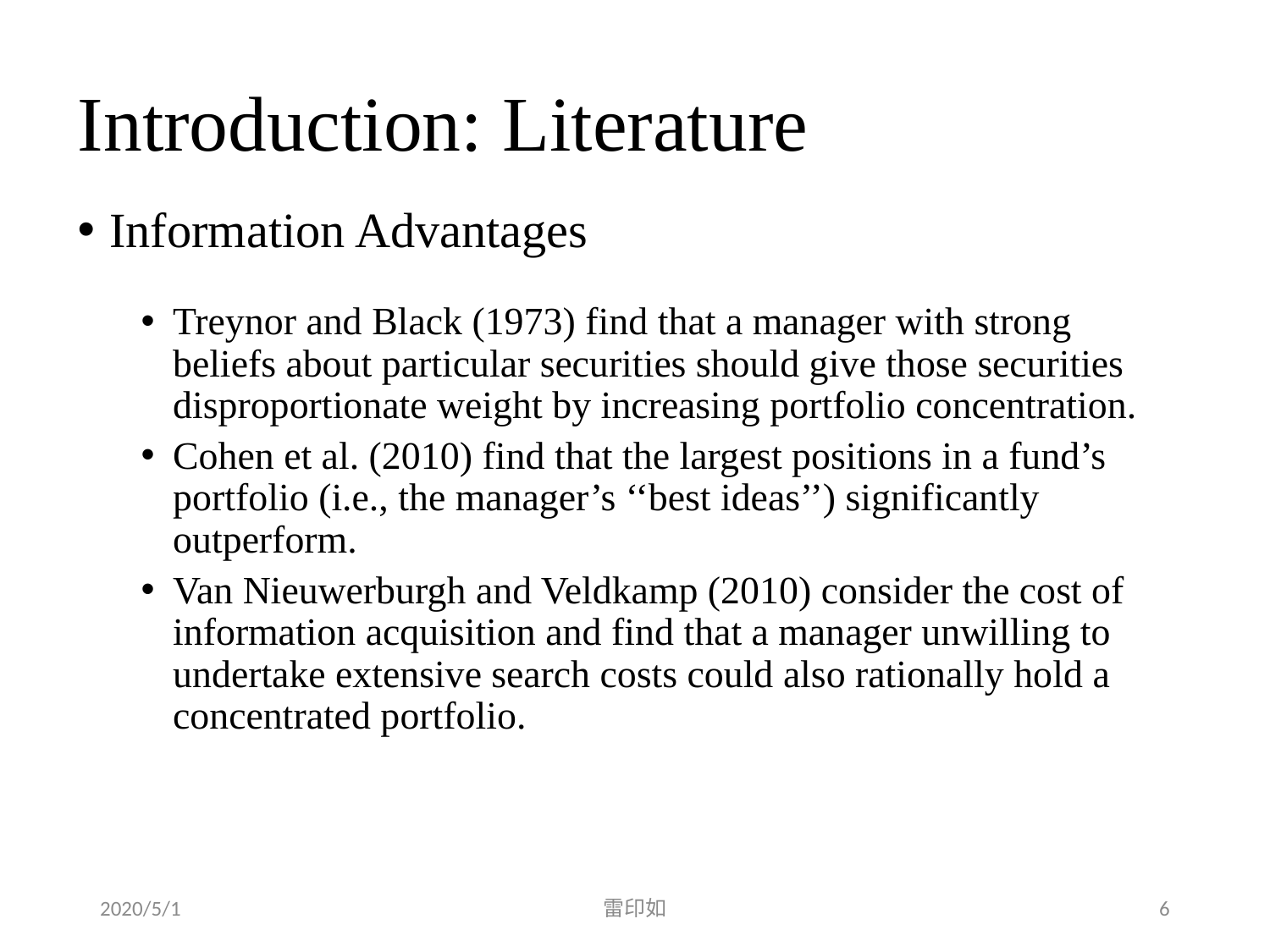

# Introduction: Literature
Information Advantages

Treynor and Black (1973) find that a manager with strong beliefs about particular securities should give those securities disproportionate weight by increasing portfolio concentration.
Cohen et al. (2010) find that the largest positions in a fund’s portfolio (i.e., the manager’s ‘‘best ideas’’) significantly outperform.
Van Nieuwerburgh and Veldkamp (2010) consider the cost of information acquisition and find that a manager unwilling to undertake extensive search costs could also rationally hold a concentrated portfolio.
2020/5/1
雷印如
6